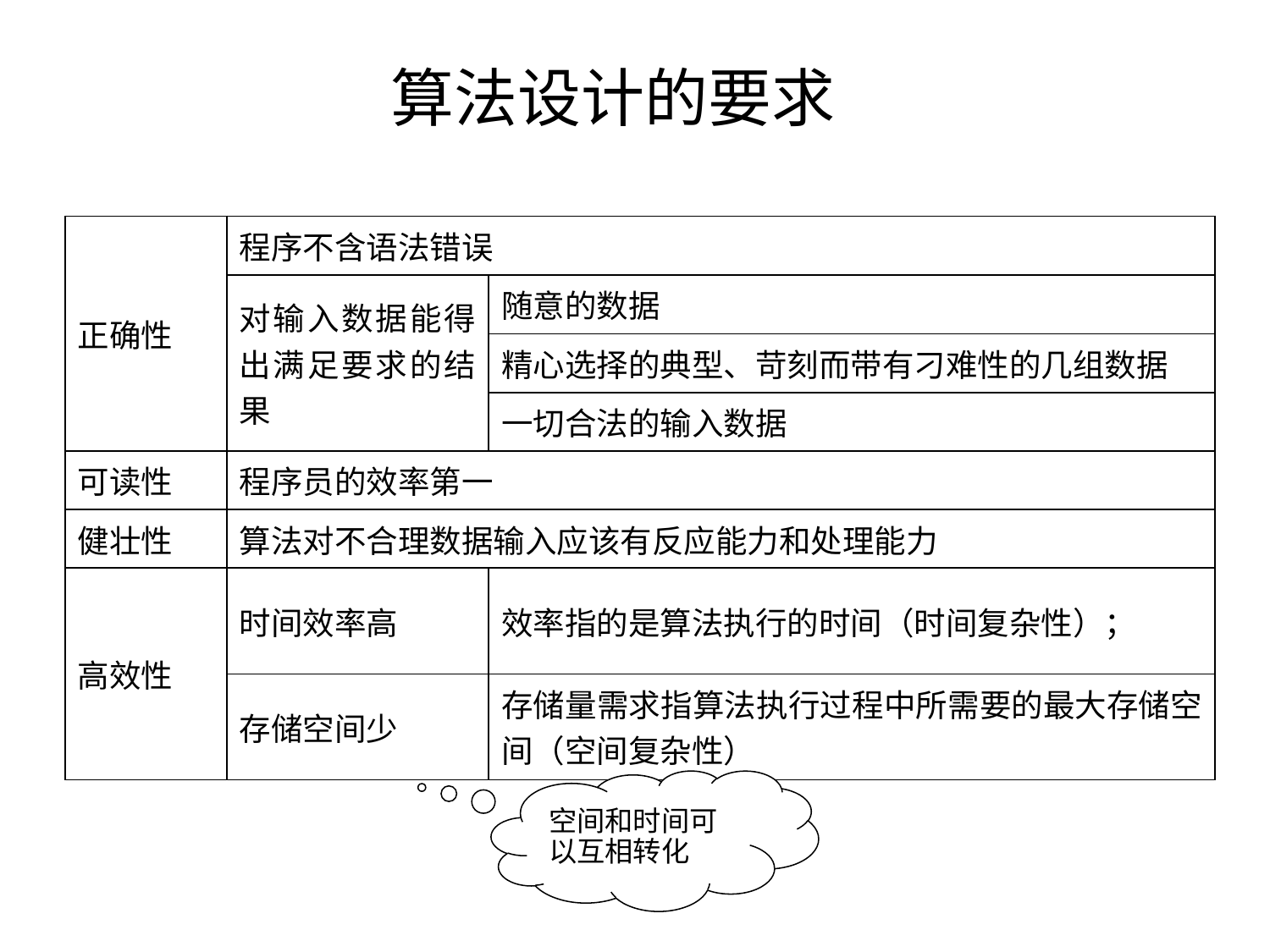

# 算法设计的要求
| 正确性 | 程序不含语法错误 |  |
| --- | --- | --- |
|  | 对输入数据能得出满足要求的结果 | 随意的数据 |
|  |  | 精心选择的典型、苛刻而带有刁难性的几组数据 |
|  |  | 一切合法的输入数据 |
| 可读性 | 程序员的效率第一 |  |
| 健壮性 | 算法对不合理数据输入应该有反应能力和处理能力 |  |
| 高效性 | 时间效率高 | 效率指的是算法执行的时间（时间复杂性）； |
|  | 存储空间少 | 存储量需求指算法执行过程中所需要的最大存储空间（空间复杂性） |
空间和时间可以互相转化
60